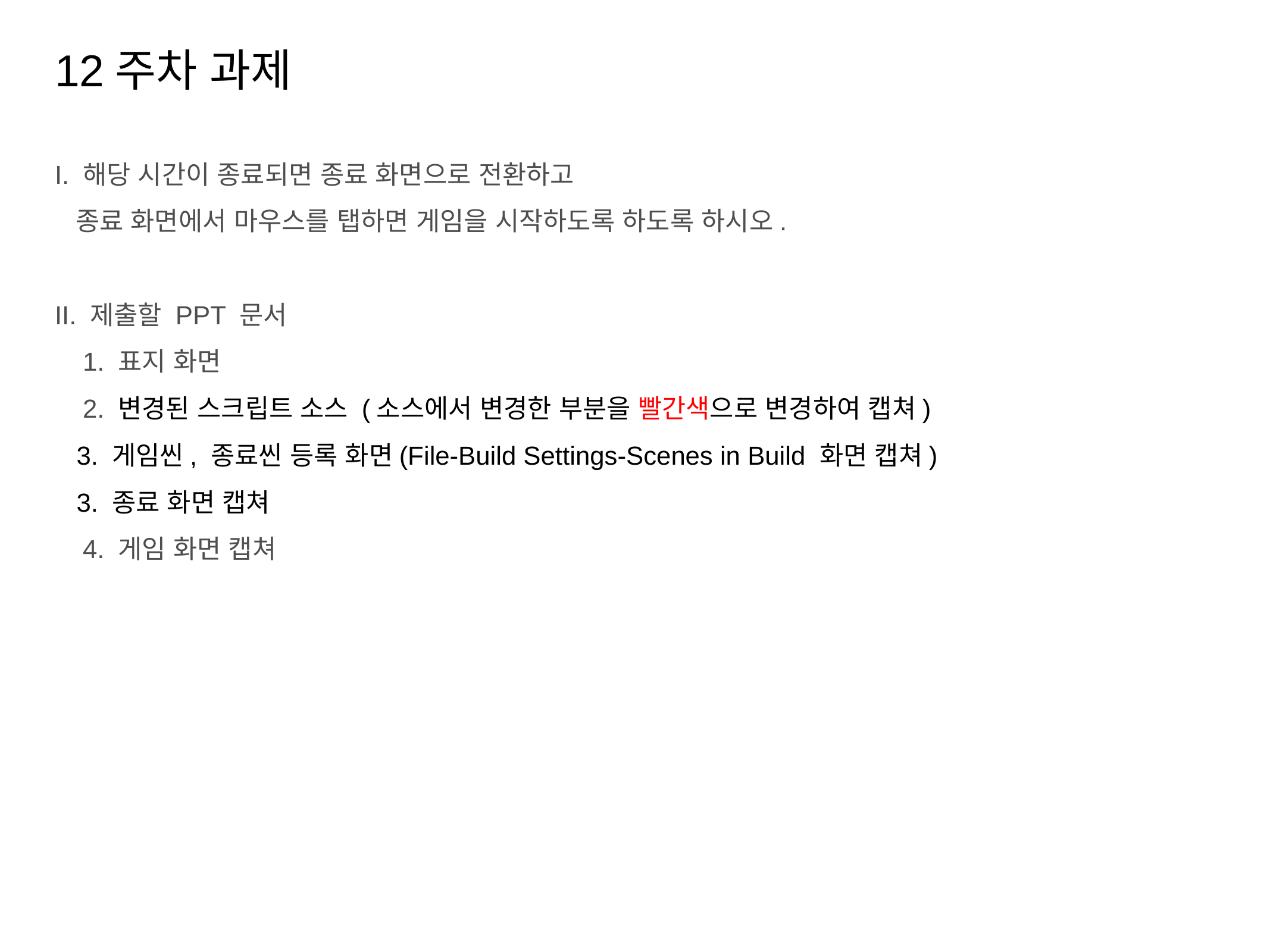

12주차 과제

I. 해당 시간이 종료되면 종료 화면으로 전환하고
  종료 화면에서 마우스를 탭하면 게임을 시작하도록 하도록 하시오.
II. 제출할 PPT 문서
   1. 표지 화면
   2. 변경된 스크립트 소스 (소스에서 변경한 부분을 빨간색으로 변경하여 캡쳐)
   3. 게임씬, 종료씬 등록 화면(File-Build Settings-Scenes in Build 화면 캡쳐)
   3. 종료 화면 캡쳐
   4. 게임 화면 캡쳐